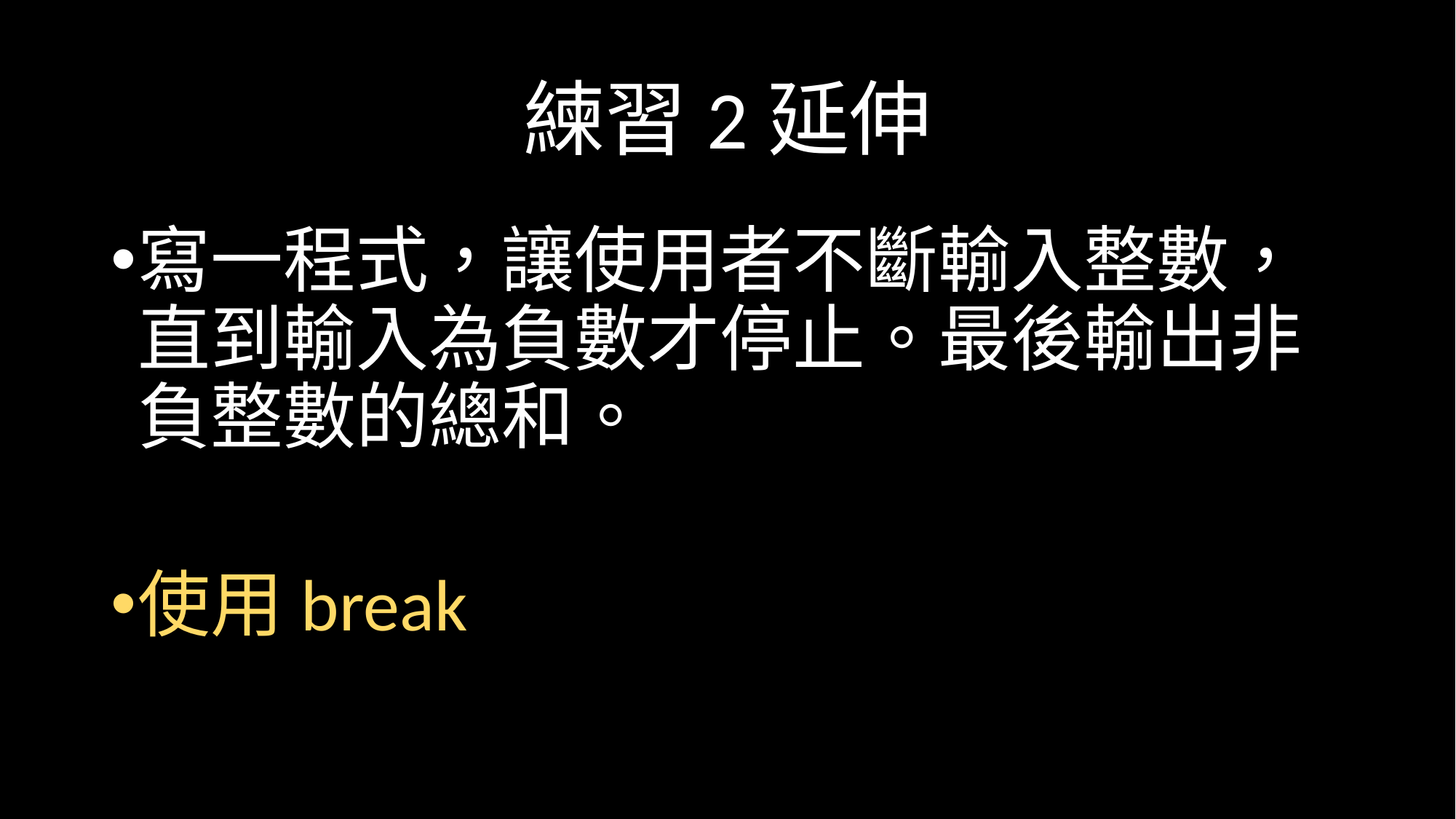

# 練習2延伸
寫一程式，讓使用者不斷輸入整數，直到輸入為負數才停止。最後輸出非負整數的總和。

使用break